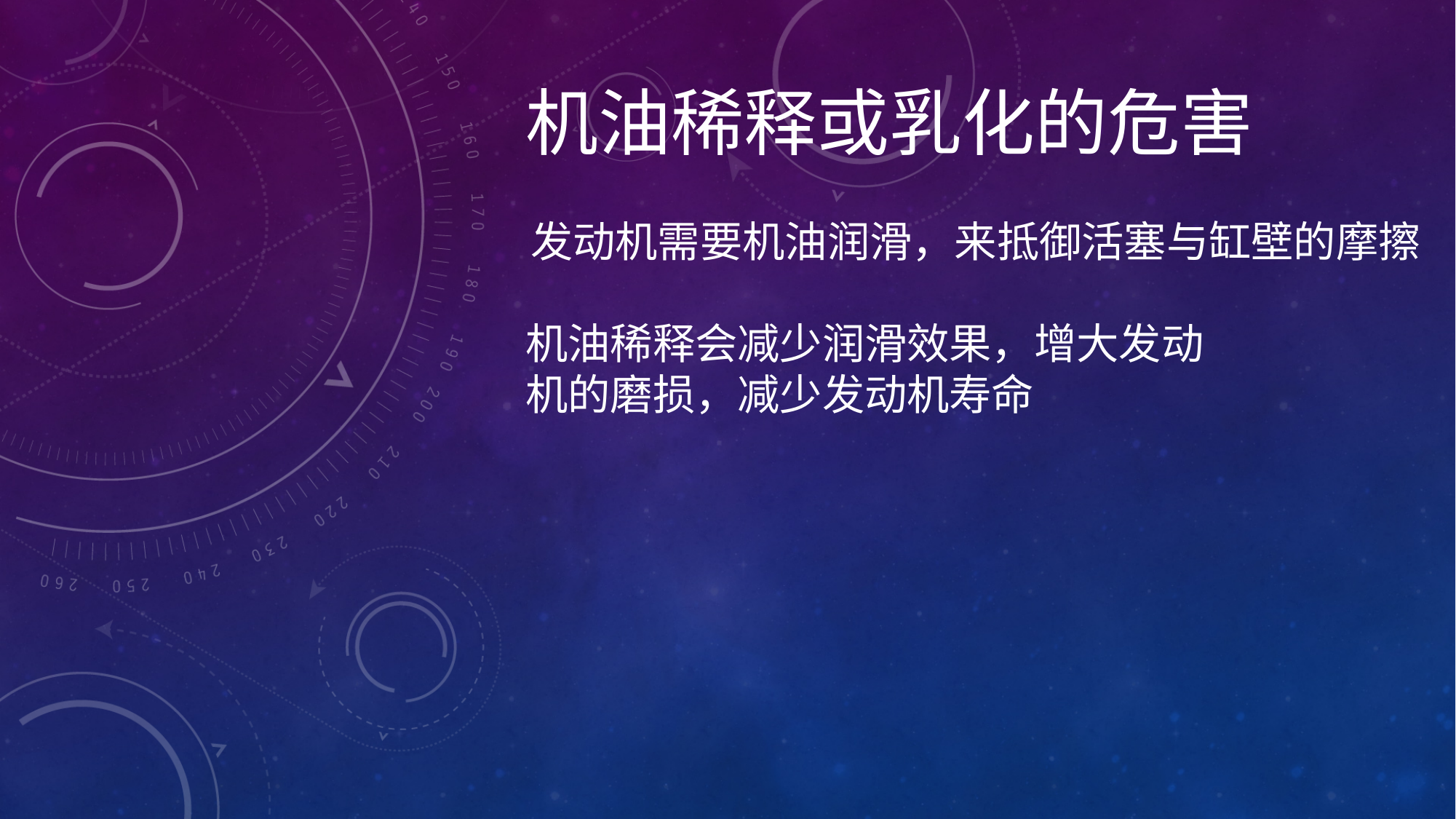

# 机油稀释或乳化的危害
发动机需要机油润滑，来抵御活塞与缸壁的摩擦
机油稀释会减少润滑效果，增大发动机的磨损，减少发动机寿命